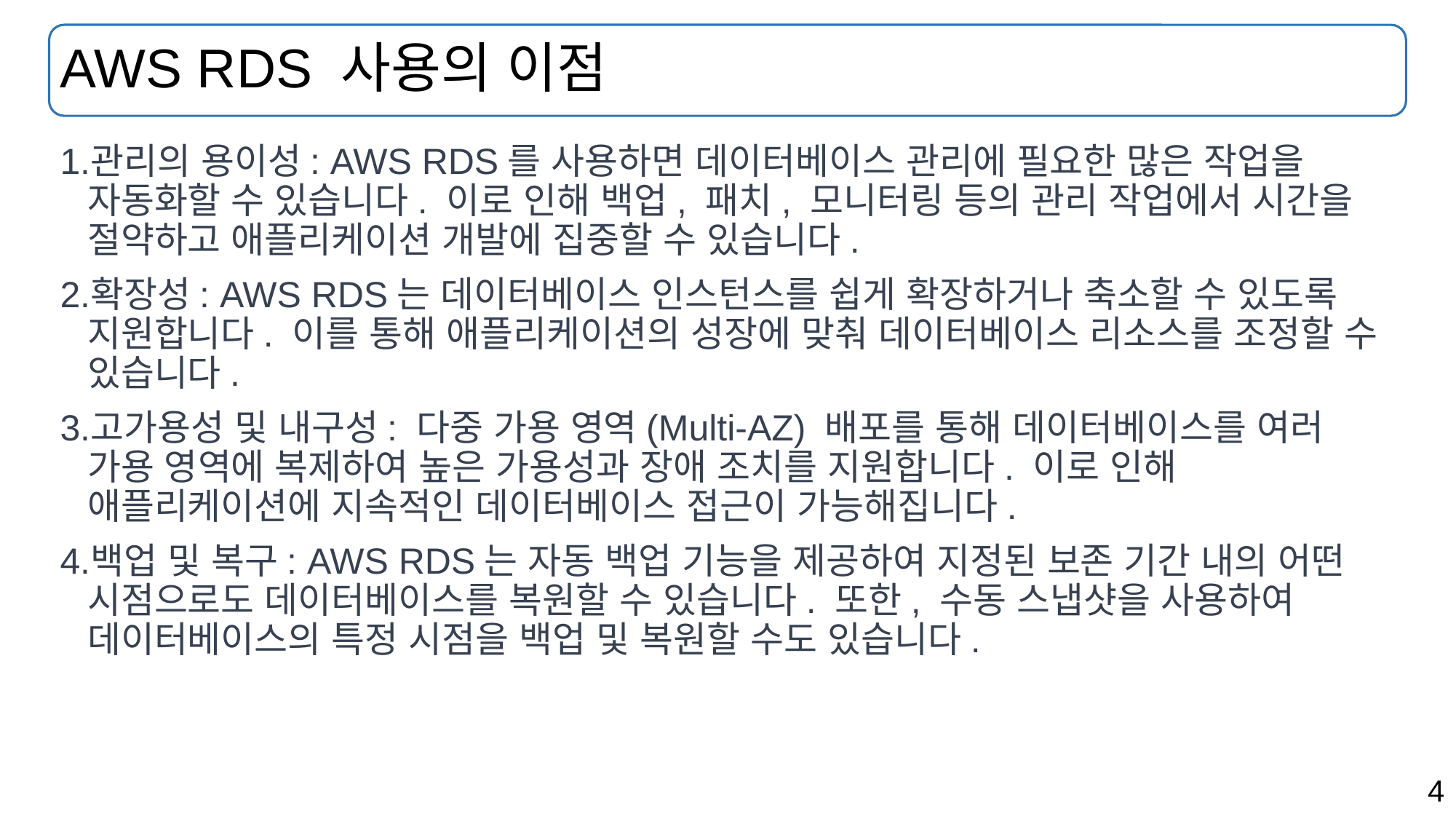

# AWS RDS 사용의 이점
관리의 용이성: AWS RDS를 사용하면 데이터베이스 관리에 필요한 많은 작업을 자동화할 수 있습니다. 이로 인해 백업, 패치, 모니터링 등의 관리 작업에서 시간을 절약하고 애플리케이션 개발에 집중할 수 있습니다.
확장성: AWS RDS는 데이터베이스 인스턴스를 쉽게 확장하거나 축소할 수 있도록 지원합니다. 이를 통해 애플리케이션의 성장에 맞춰 데이터베이스 리소스를 조정할 수 있습니다.
고가용성 및 내구성: 다중 가용 영역(Multi-AZ) 배포를 통해 데이터베이스를 여러 가용 영역에 복제하여 높은 가용성과 장애 조치를 지원합니다. 이로 인해 애플리케이션에 지속적인 데이터베이스 접근이 가능해집니다.
백업 및 복구: AWS RDS는 자동 백업 기능을 제공하여 지정된 보존 기간 내의 어떤 시점으로도 데이터베이스를 복원할 수 있습니다. 또한, 수동 스냅샷을 사용하여 데이터베이스의 특정 시점을 백업 및 복원할 수도 있습니다.